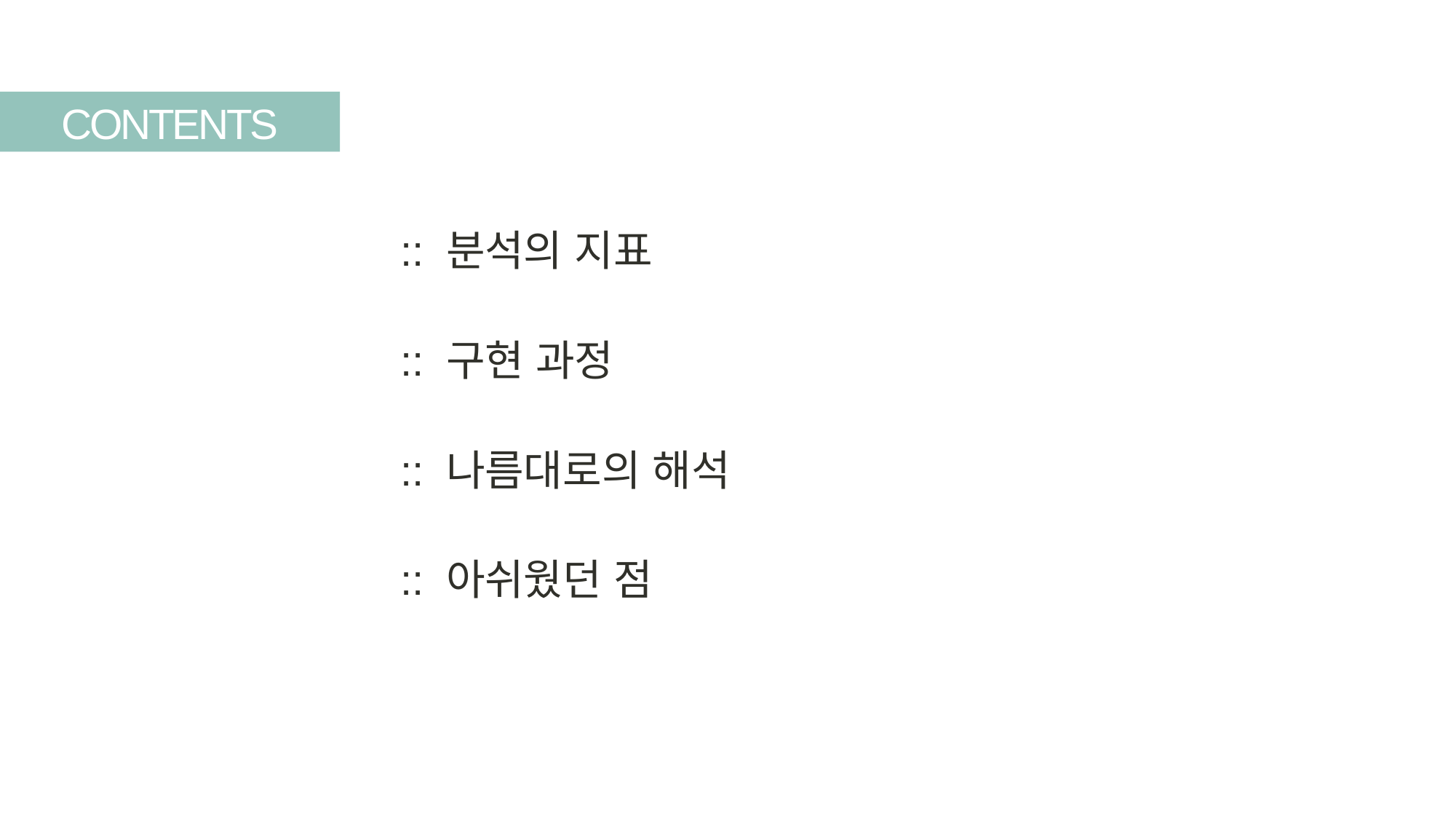

CONTENTS

:: 분석의 지표
:: 구현 과정
:: 나름대로의 해석
:: 아쉬웠던 점